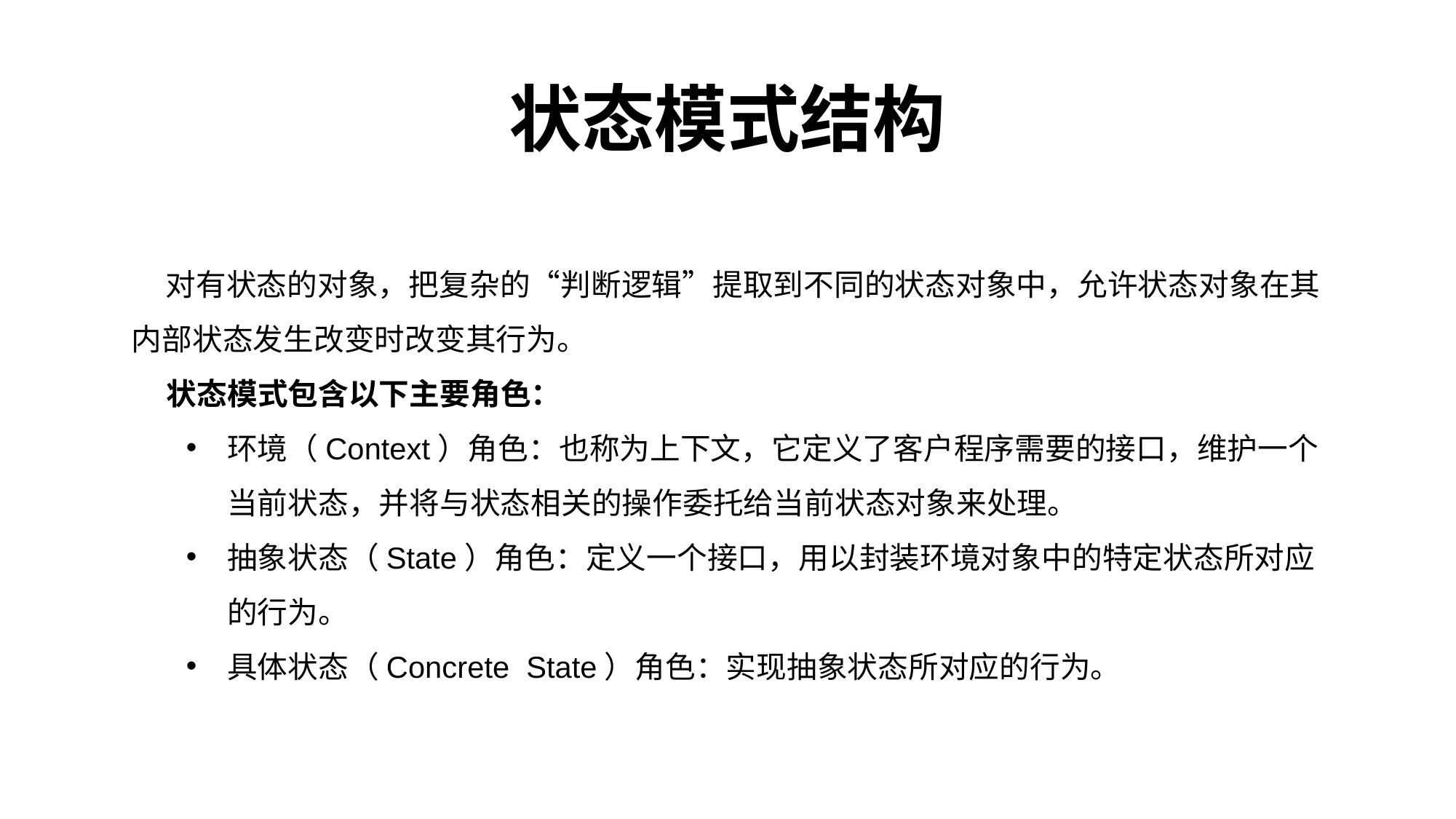

# 状态模式结构
    对有状态的对象，把复杂的“判断逻辑”提取到不同的状态对象中，允许状态对象在其内部状态发生改变时改变其行为。
    状态模式包含以下主要角色：
环境（Context）角色：也称为上下文，它定义了客户程序需要的接口，维护一个当前状态，并将与状态相关的操作委托给当前状态对象来处理。
抽象状态（State）角色：定义一个接口，用以封装环境对象中的特定状态所对应的行为。
具体状态（Concrete  State）角色：实现抽象状态所对应的行为。